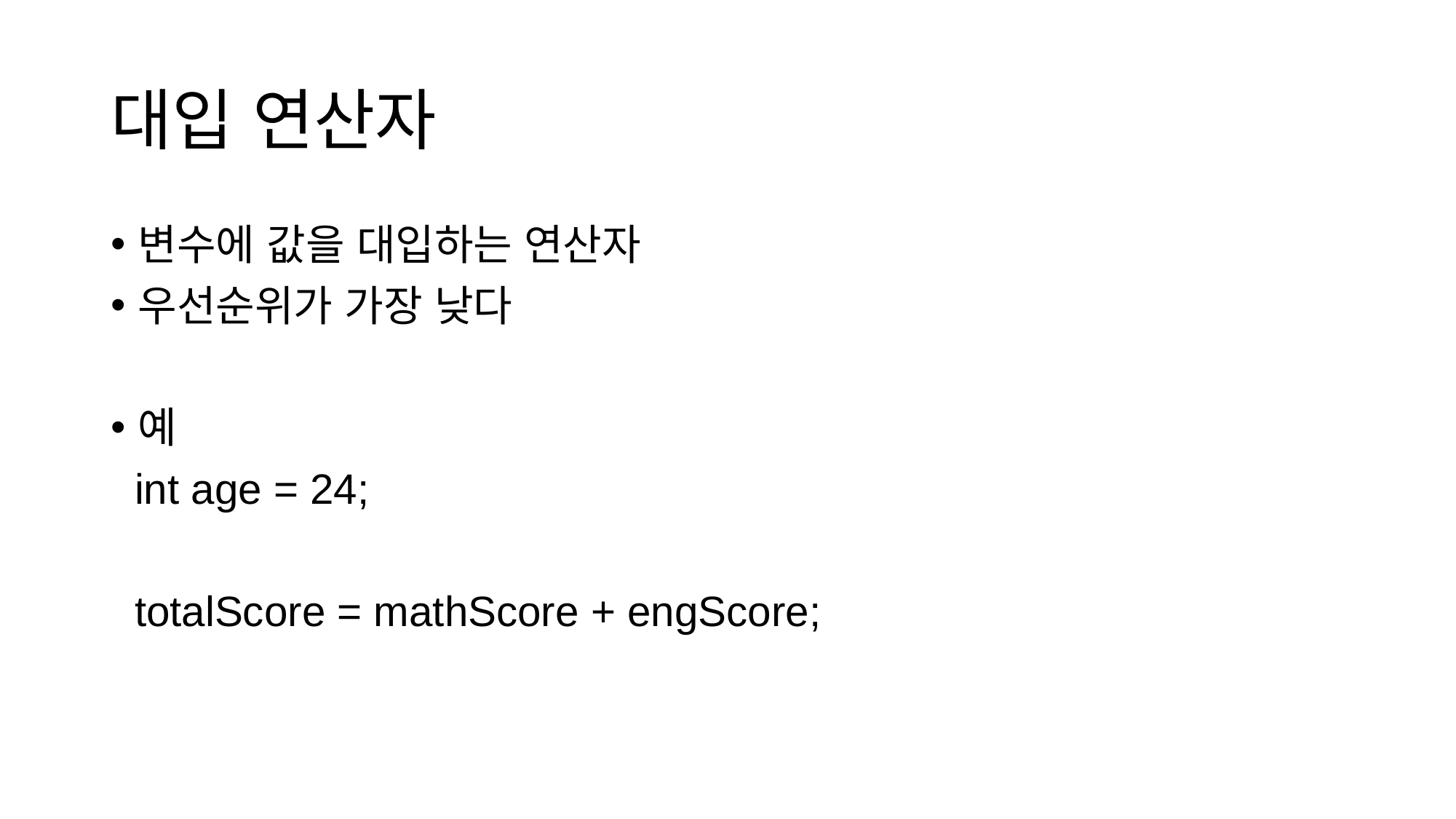

# 대입 연산자
변수에 값을 대입하는 연산자
우선순위가 가장 낮다

예
  int age = 24;

  totalScore = mathScore + engScore;